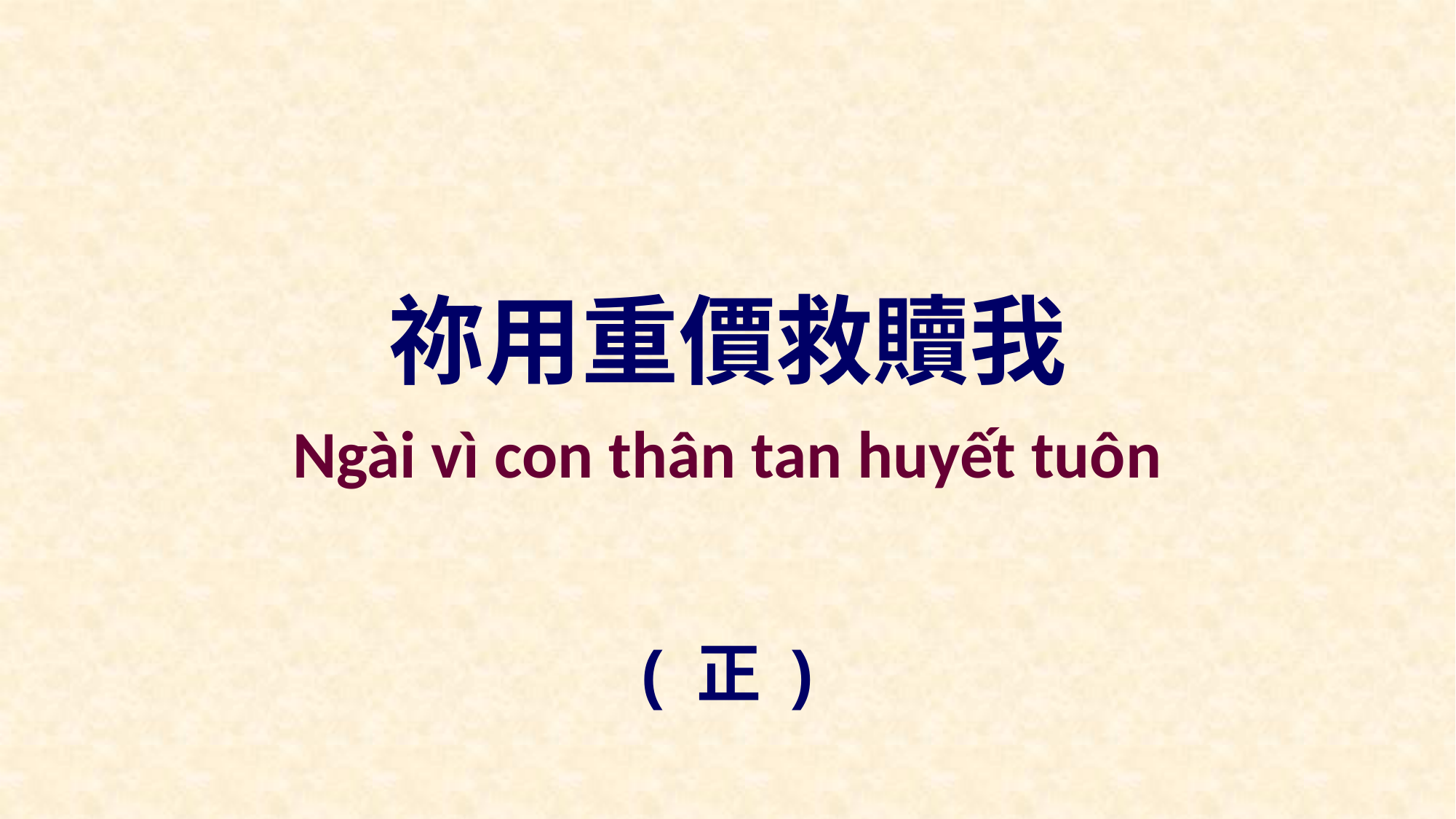

祢用重價救贖我
Ngài vì con thân tan huyết tuôn
( 正 )